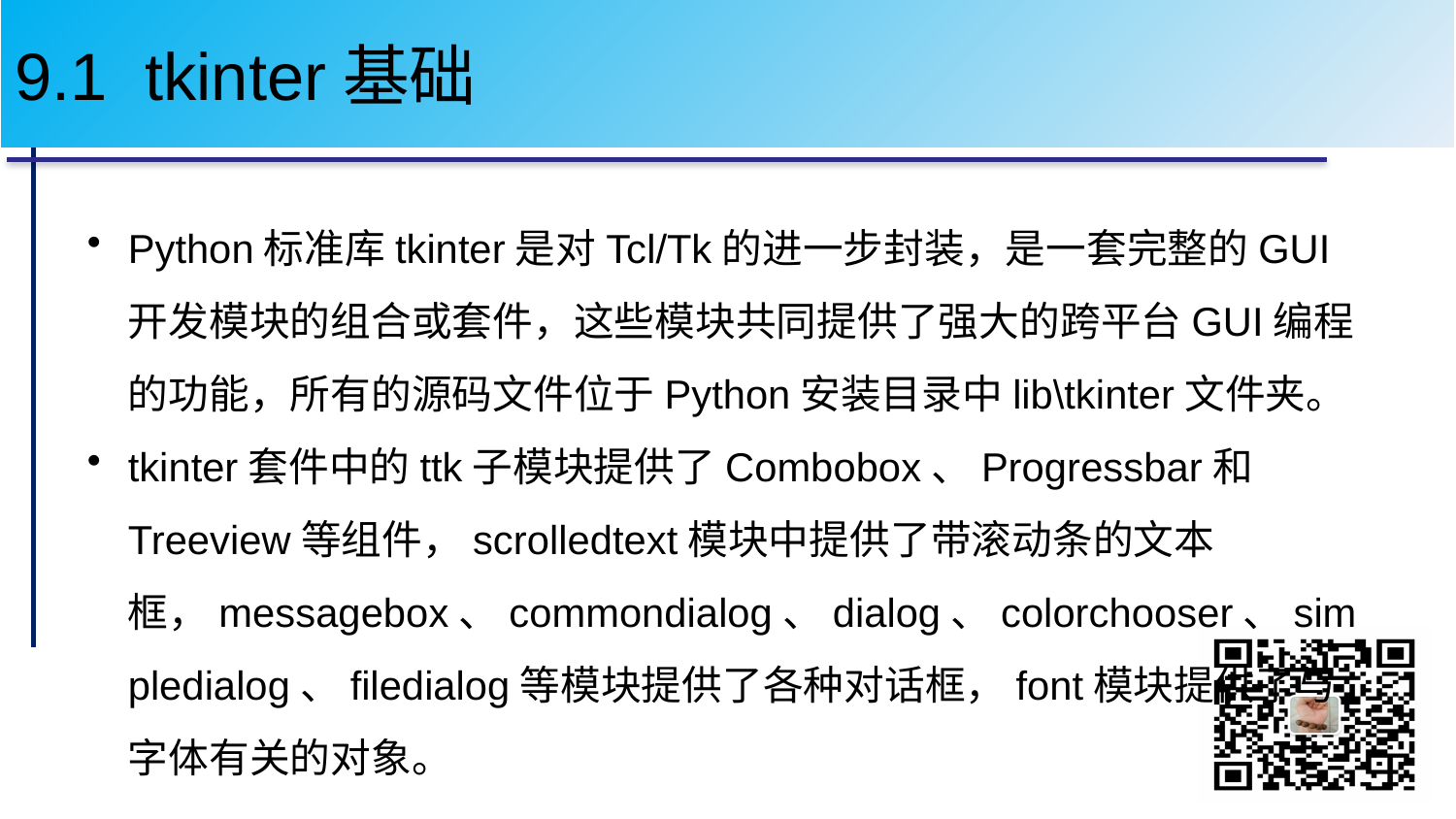

# 9.1  tkinter基础
Python标准库tkinter是对Tcl/Tk的进一步封装，是一套完整的GUI开发模块的组合或套件，这些模块共同提供了强大的跨平台GUI编程的功能，所有的源码文件位于Python安装目录中lib\tkinter文件夹。
tkinter套件中的ttk子模块提供了Combobox、Progressbar和Treeview等组件，scrolledtext模块中提供了带滚动条的文本框，messagebox、commondialog、dialog、colorchooser、simpledialog、filedialog等模块提供了各种对话框，font模块提供了与字体有关的对象。